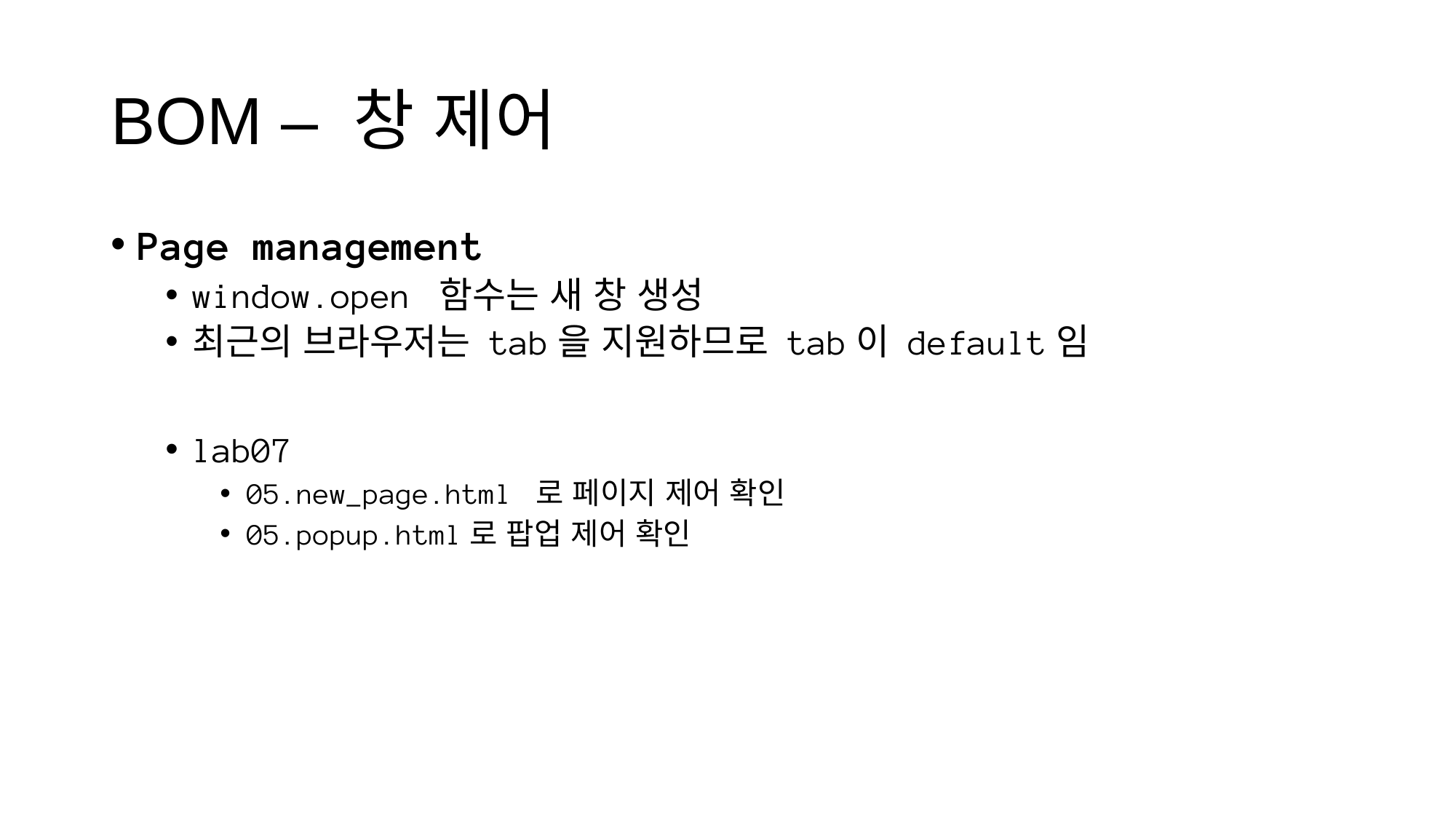

# BOM – 창 제어
Page management
window.open 함수는 새 창 생성
최근의 브라우저는 tab을 지원하므로 tab이 default임

lab07
05.new_page.html 로 페이지 제어 확인
05.popup.html로 팝업 제어 확인